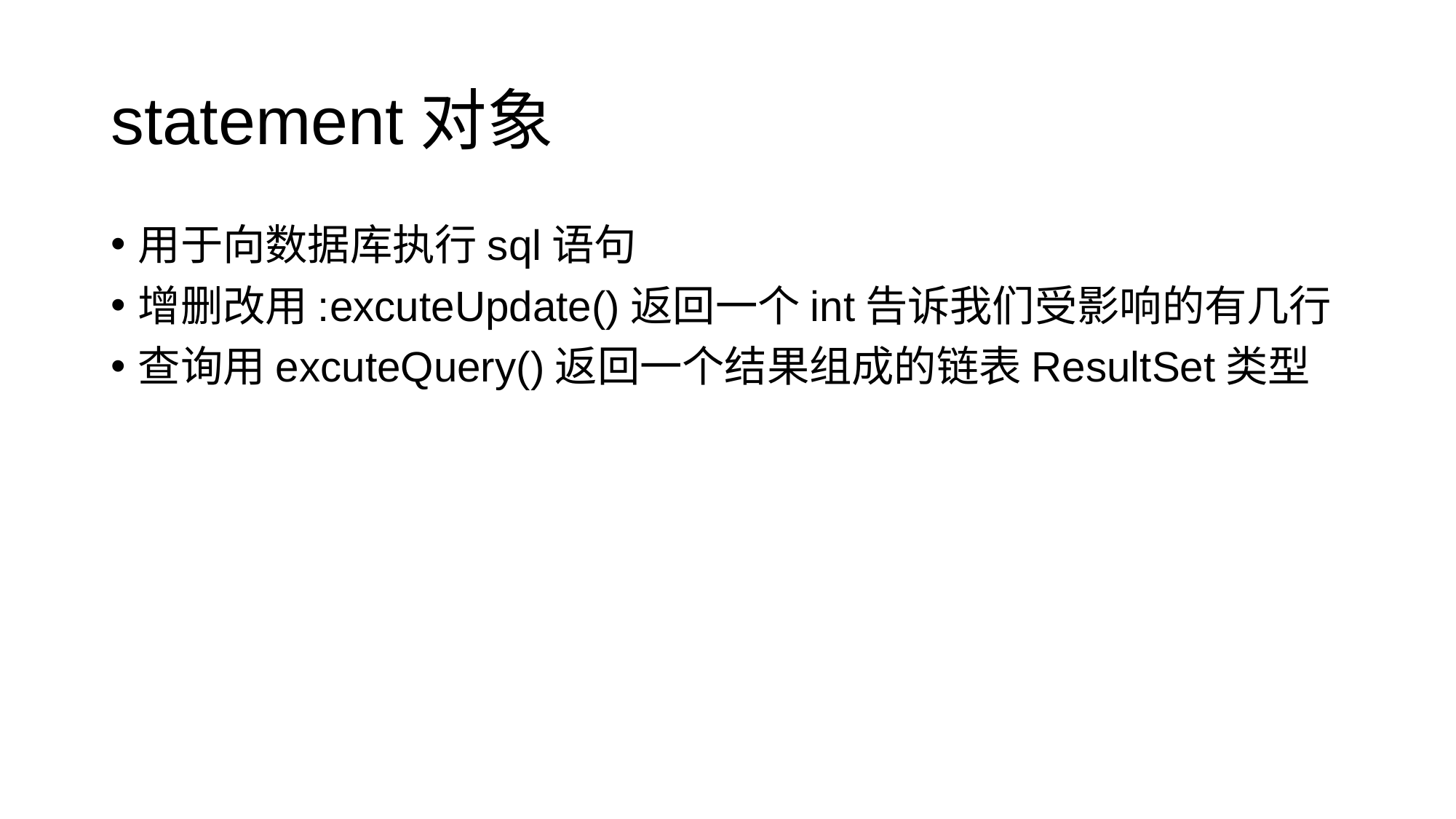

# statement对象
用于向数据库执行sql语句
增删改用:excuteUpdate()返回一个int告诉我们受影响的有几行
查询用excuteQuery()返回一个结果组成的链表ResultSet类型